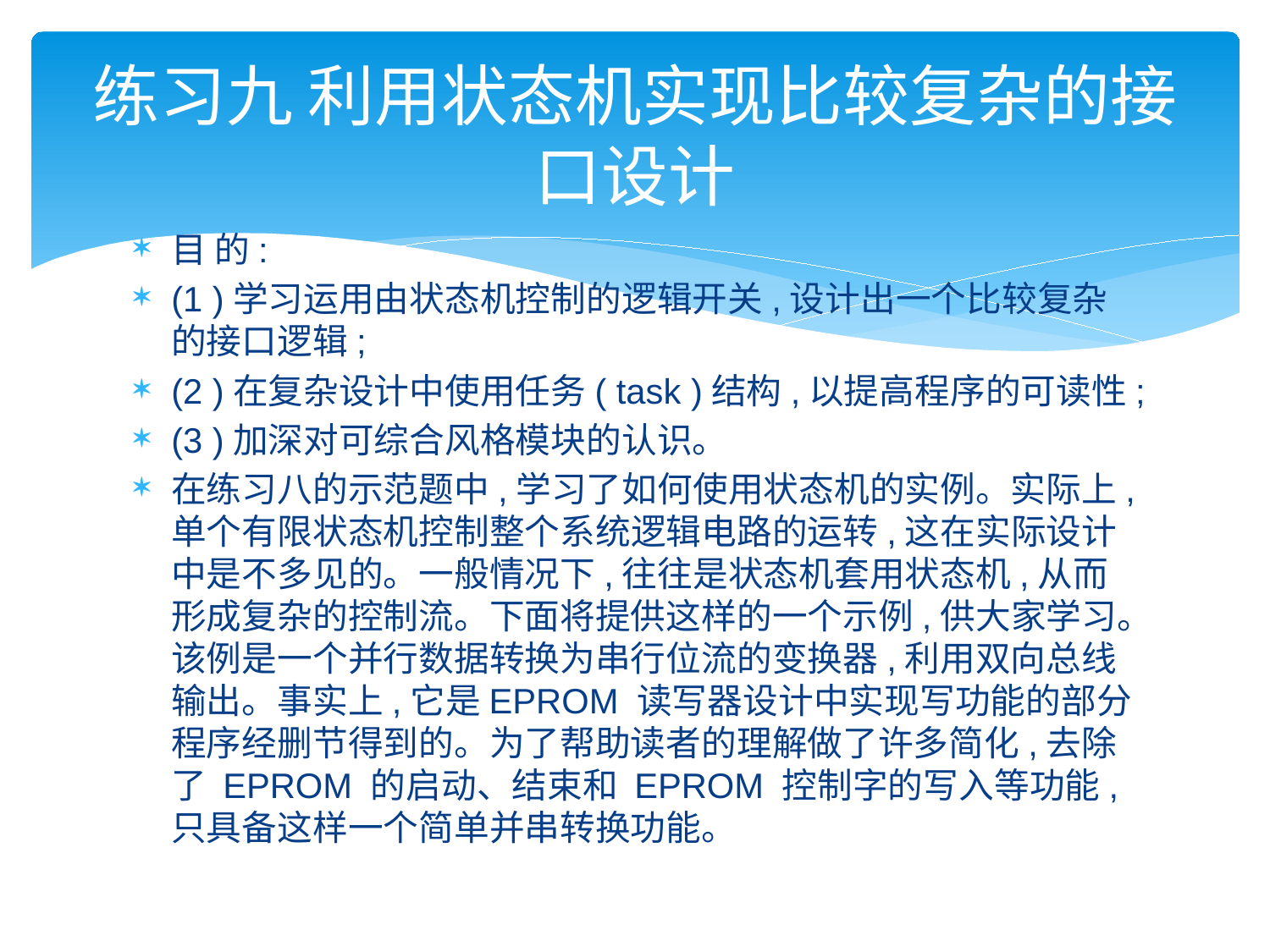

# 练习九 利用状态机实现比较复杂的接口设计
目 的:
(1 )学习运用由状态机控制的逻辑开关,设计出一个比较复杂的接口逻辑;
(2 )在复杂设计中使用任务( task )结构,以提高程序的可读性;
(3 )加深对可综合风格模块的认识。
在练习八的示范题中,学习了如何使用状态机的实例。实际上,单个有限状态机控制整个系统逻辑电路的运转,这在实际设计中是不多见的。一般情况下,往往是状态机套用状态机,从而形成复杂的控制流。下面将提供这样的一个示例,供大家学习。该例是一个并行数据转换为串行位流的变换器,利用双向总线输出。事实上,它是EPROM 读写器设计中实现写功能的部分程序经删节得到的。为了帮助读者的理解做了许多简化,去除了 EPROM 的启动、结束和 EPROM 控制字的写入等功能,只具备这样一个简单并串转换功能。